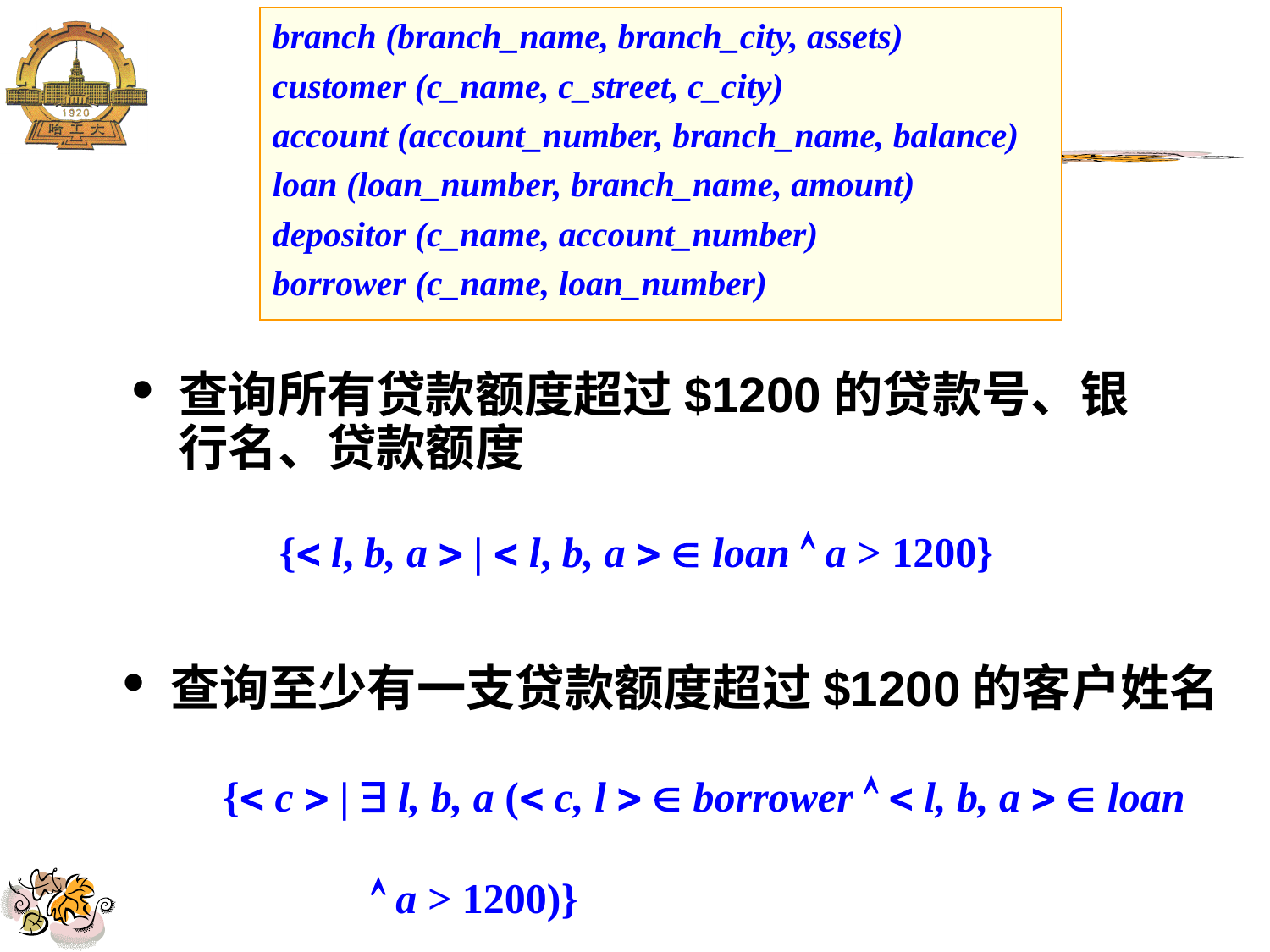

branch (branch_name, branch_city, assets)
customer (c_name, c_street, c_city)
account (account_number, branch_name, balance)
loan (loan_number, branch_name, amount)
depositor (c_name, account_number)
borrower (c_name, loan_number)
查询所有贷款额度超过$1200的贷款号、银行名、贷款额度

 {< l, b, a > | < l, b, a > ∈ loan ∧ a > 1200}
查询至少有一支贷款额度超过$1200的客户姓名
   {< c > | ∃ l, b, a (< c, l > ∈ borrower ∧ < l, b, a > ∈ loan
                 ∧ a > 1200)}